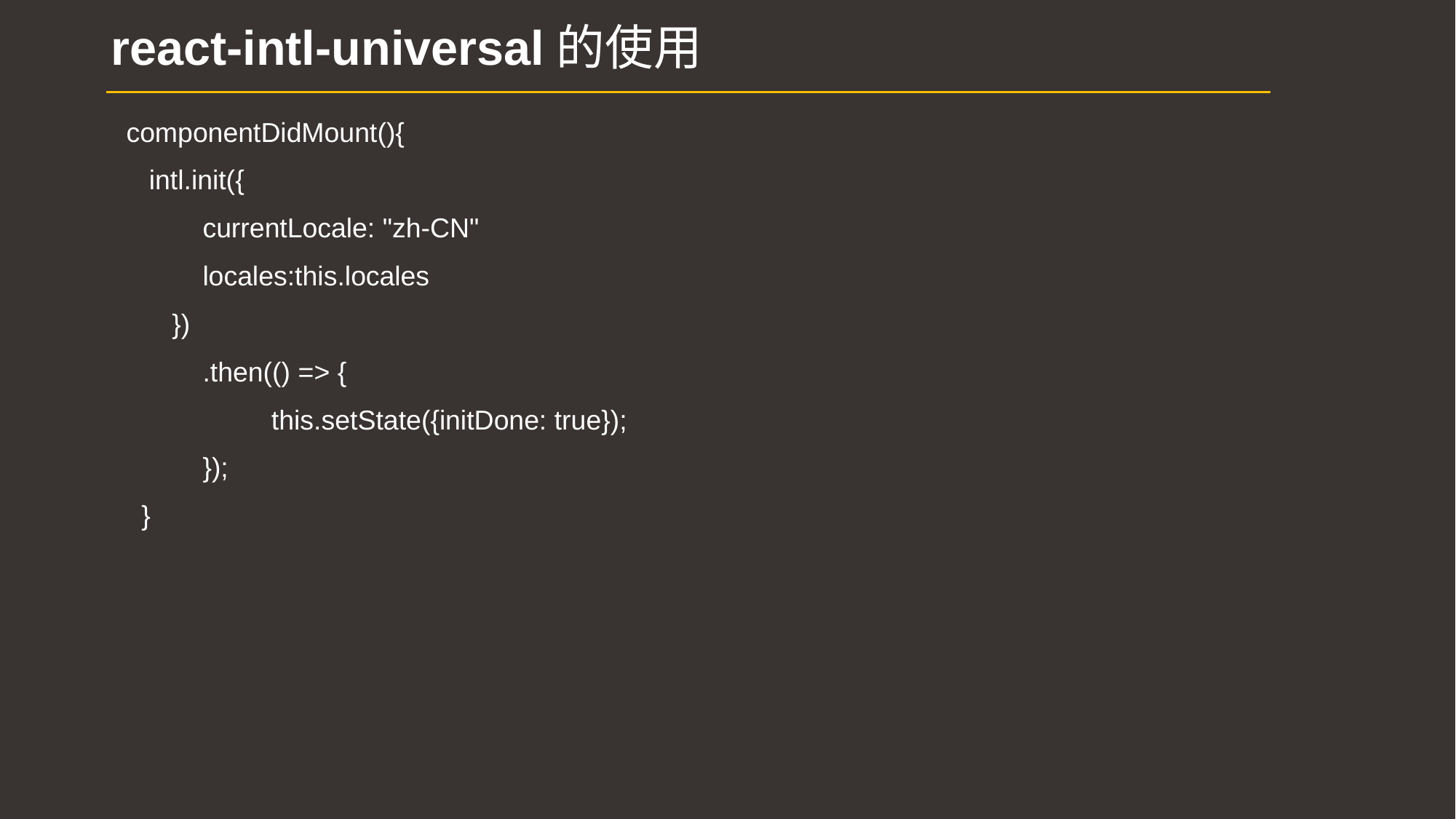

# react-intl-universal的使用
  componentDidMount(){
     intl.init({
            currentLocale: "zh-CN"
            locales:this.locales
        })
            .then(() => {
                     this.setState({initDone: true});
            });
    }